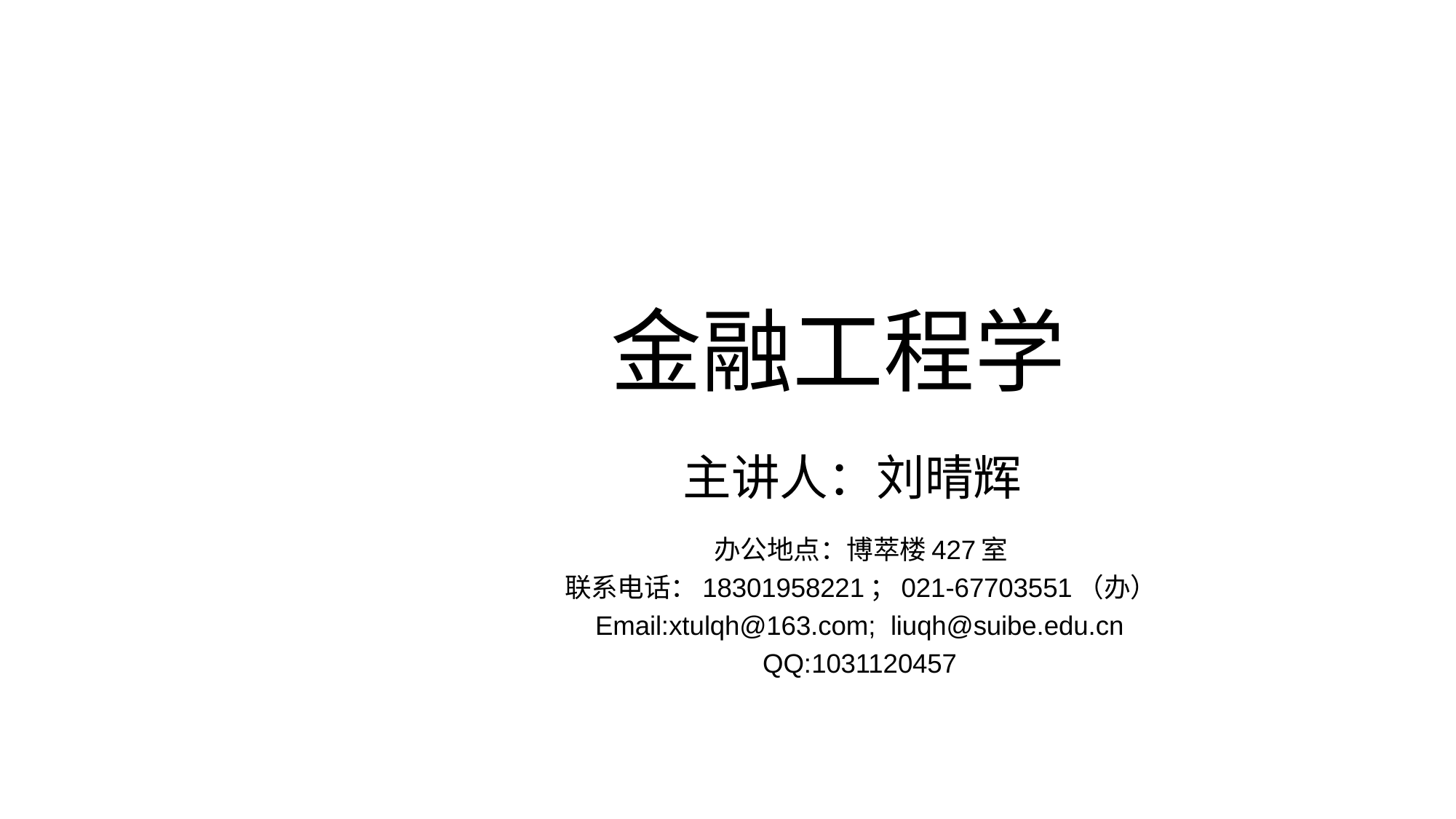

# 金融工程学
主讲人：刘晴辉

  办公地点：博萃楼427室
  联系电话：18301958221；021-67703551（办）
  Email:xtulqh@163.com;  liuqh@suibe.edu.cn
  QQ:1031120457